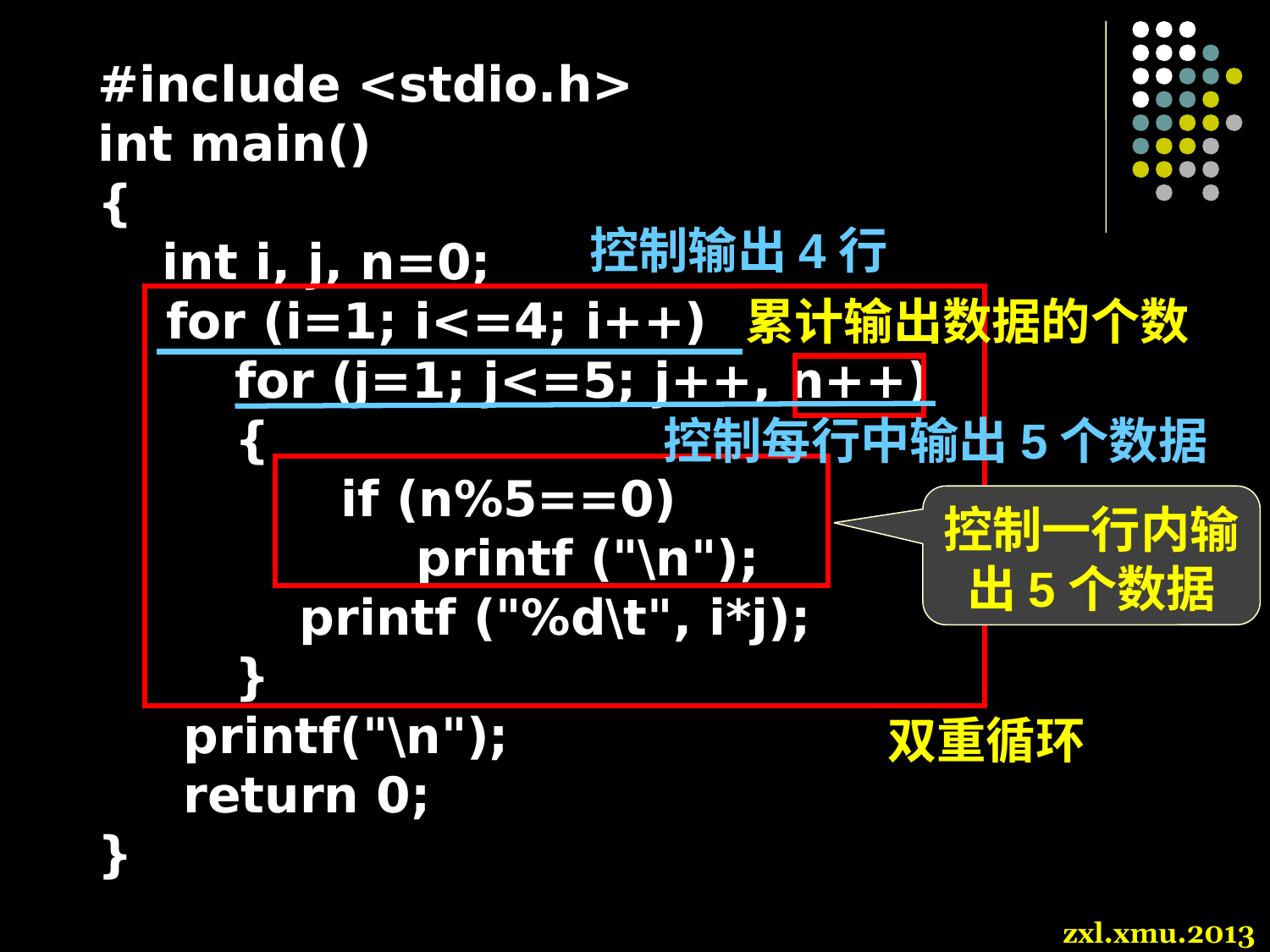

#include <stdio.h>
int main()
{
	 int i, j, n=0;
    for (i=1; i<=4; i++)
        for (j=1; j<=5; j++, n++)
        {
		    if (n%5==0)
			 printf ("\n");
	         printf ("%d\t", i*j);
        }
     printf("\n");
     return 0;
}
控制输出4行
累计输出数据的个数

控制每行中输出5个数据

控制一行内输出5个数据
双重循环